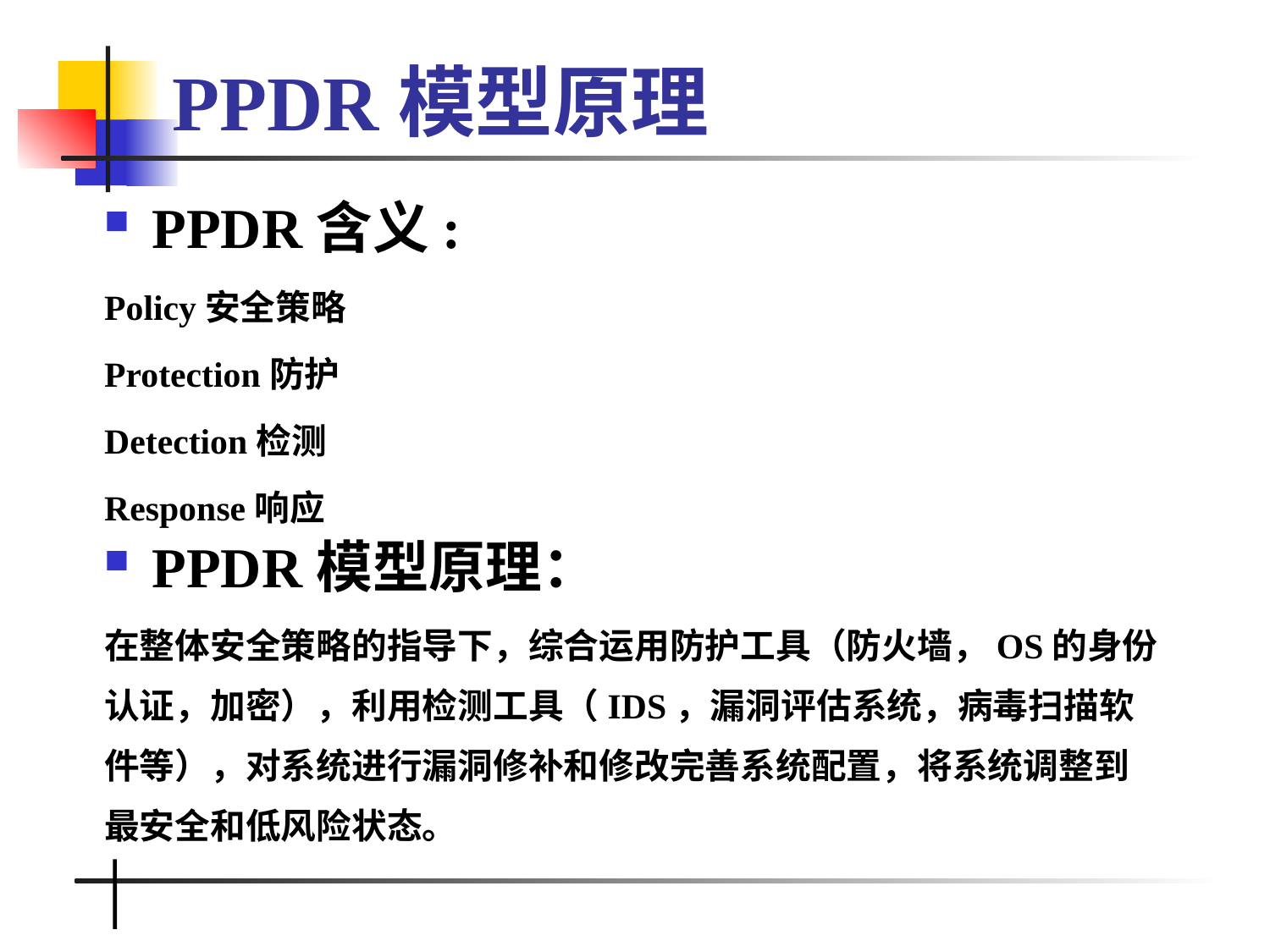

# PPDR模型原理
PPDR含义:
Policy安全策略
Protection防护
Detection检测
Response响应
PPDR模型原理：
在整体安全策略的指导下，综合运用防护工具（防火墙，OS的身份认证，加密），利用检测工具（IDS，漏洞评估系统，病毒扫描软件等），对系统进行漏洞修补和修改完善系统配置，将系统调整到最安全和低风险状态。